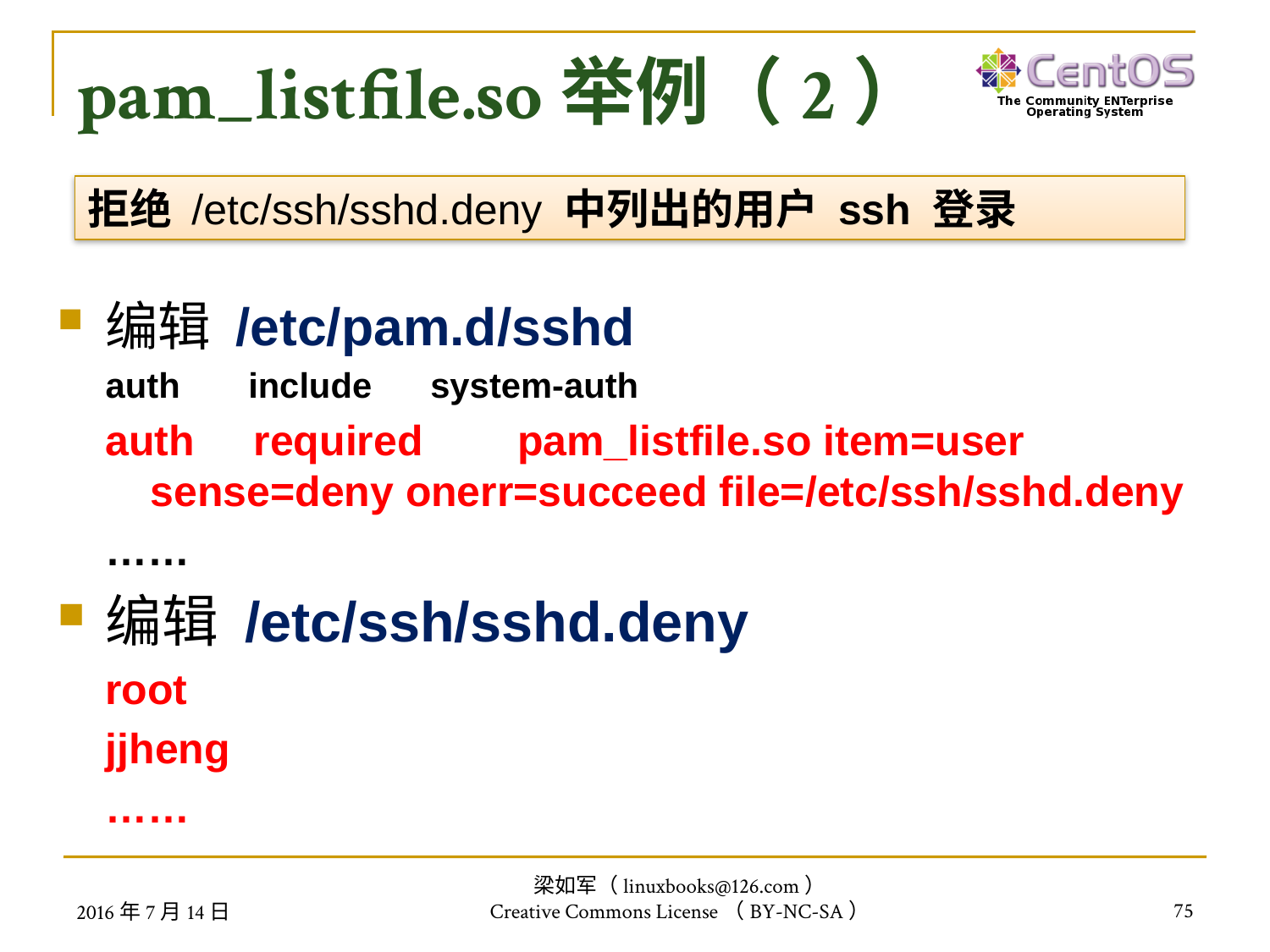

# pam_listfile.so举例（2）
拒绝 /etc/ssh/sshd.deny 中列出的用户 ssh 登录
编辑 /etc/pam.d/sshd
auth       include      system-auth
auth     required        pam_listfile.so item=user sense=deny onerr=succeed file=/etc/ssh/sshd.deny
……
编辑 /etc/ssh/sshd.deny
root
jjheng
……
梁如军（linuxbooks@126.com）
Creative Commons License（BY-NC-SA）
2016年7月14日
75